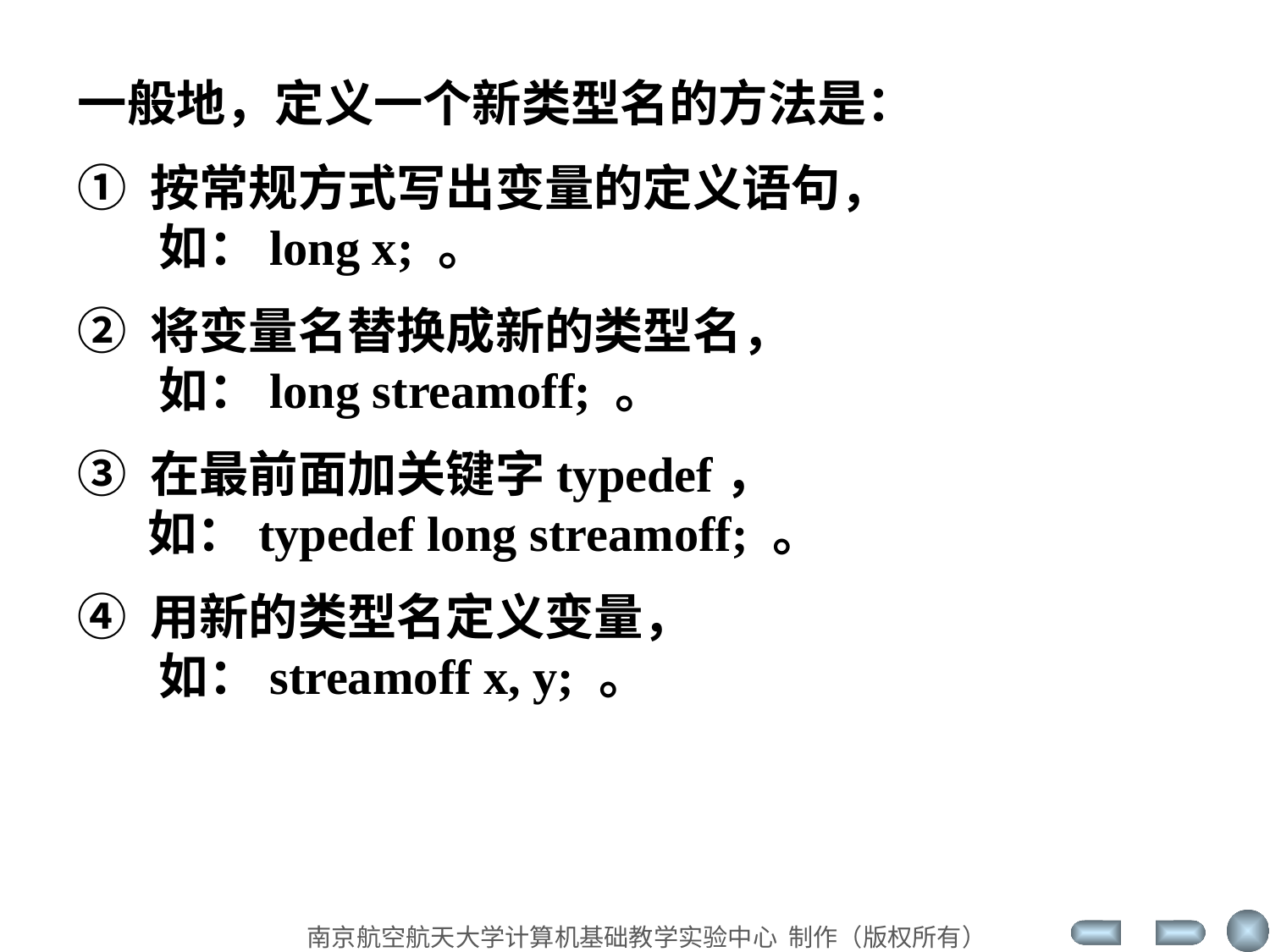

一般地，定义一个新类型名的方法是：
① 按常规方式写出变量的定义语句，
   如：long x; 。
② 将变量名替换成新的类型名，
   如：long streamoff; 。
③ 在最前面加关键字typedef，
  如：typedef long streamoff; 。
④ 用新的类型名定义变量，
   如：streamoff x, y; 。